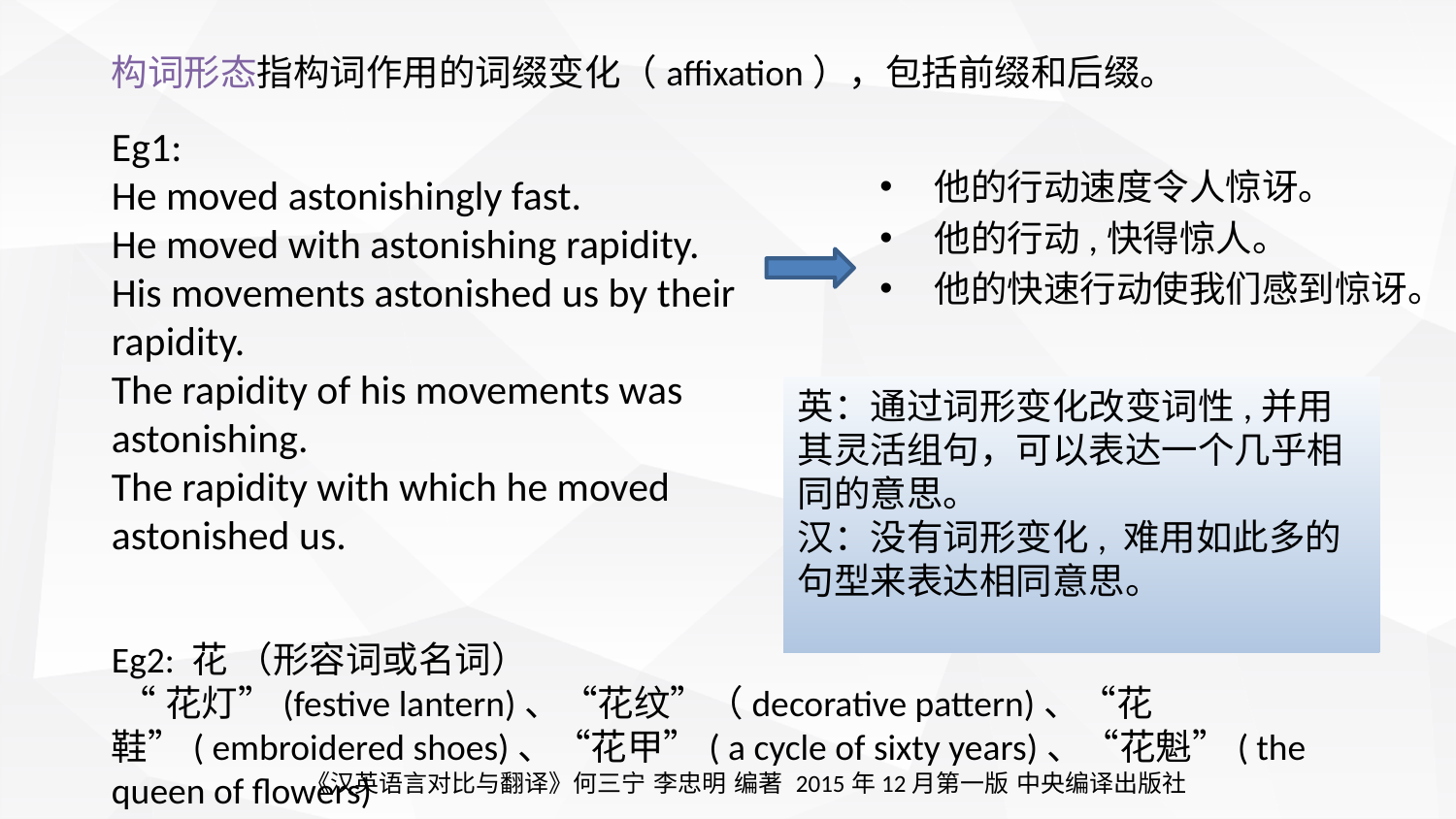

构词形态指构词作用的词缀变化（affixation），包括前缀和后缀。

Eg1:
He moved astonishingly fast.
He moved with astonishing rapidity.
His movements astonished us by their rapidity.
The rapidity of his movements was astonishing.
The rapidity with which he moved astonished us.
他的行动速度令人惊讶。
他的行动,快得惊人。
他的快速行动使我们感到惊讶。

英：通过词形变化改变词性,并用其灵活组句，可以表达一个几乎相同的意思。
汉：没有词形变化, 难用如此多的句型来表达相同意思。

Eg2: 花 （形容词或名词）
 “花灯”(festive lantern)、“花纹”（decorative pattern)、“花鞋”( embroidered shoes)、“花甲”( a cycle of sixty years)、“花魁”( the queen of flowers)
《汉英语言对比与翻译》何三宁 李忠明 编著 2015年12月第一版 中央编译出版社